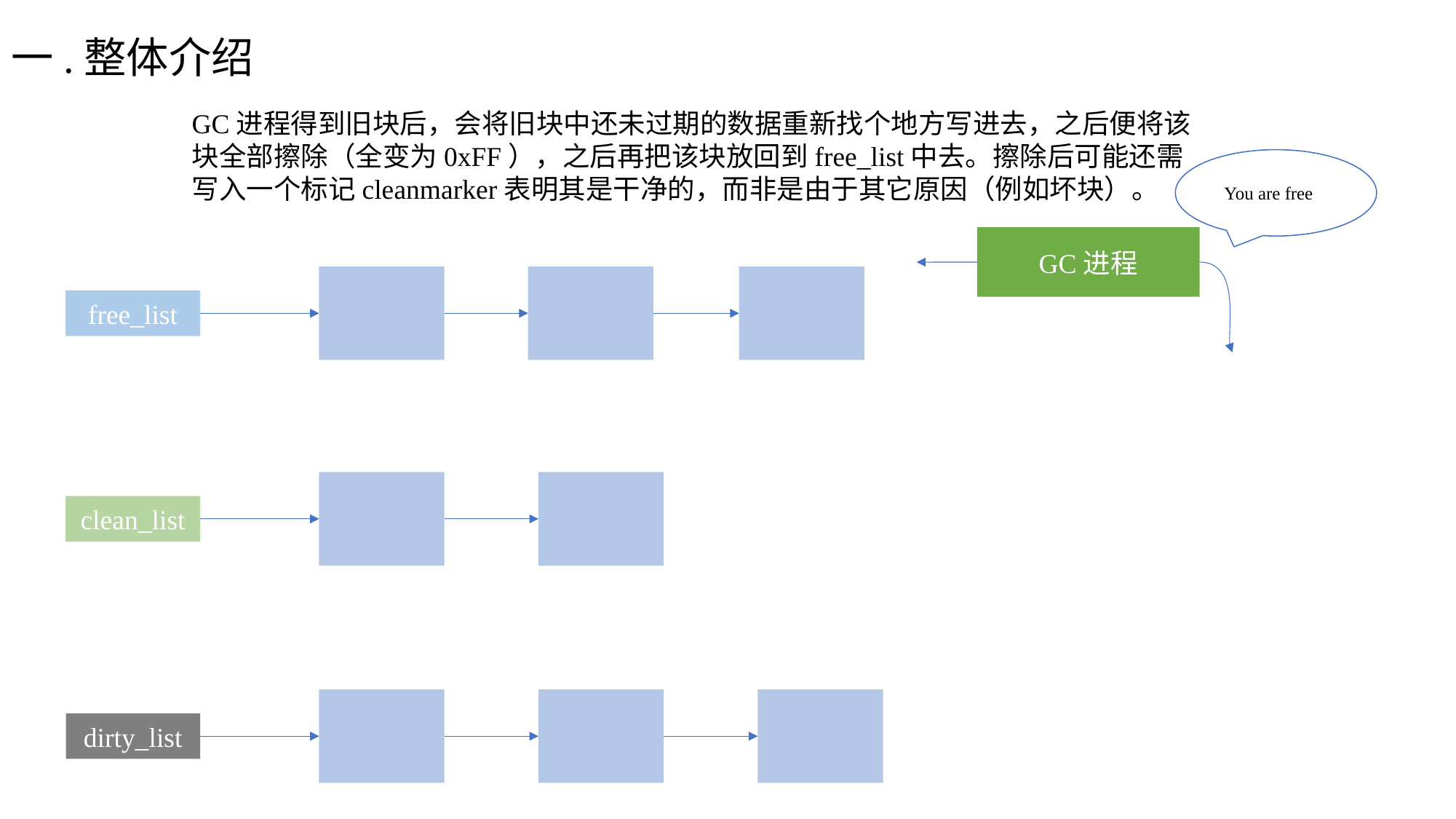

# 一.整体介绍
GC进程得到旧块后，会将旧块中还未过期的数据重新找个地方写进去，之后便将该块全部擦除（全变为0xFF），之后再把该块放回到free_list中去。擦除后可能还需写入一个标记cleanmarker表明其是干净的，而非是由于其它原因（例如坏块）。

You are free
GC进程

free_list

clean_list

dirty_list